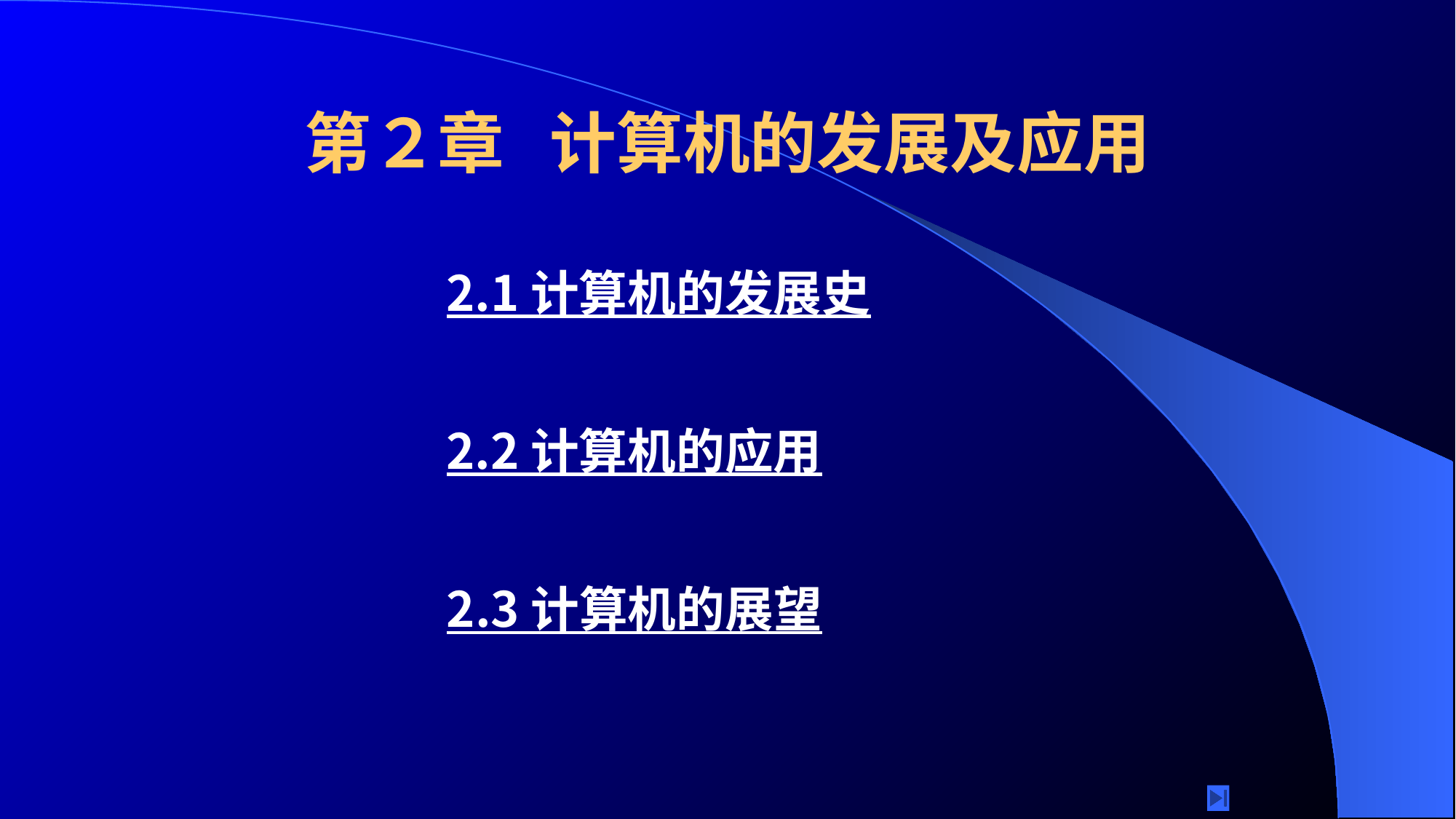

# 第２章   计算机的发展及应用
2.1 计算机的发展史
2.2 计算机的应用
2.3 计算机的展望